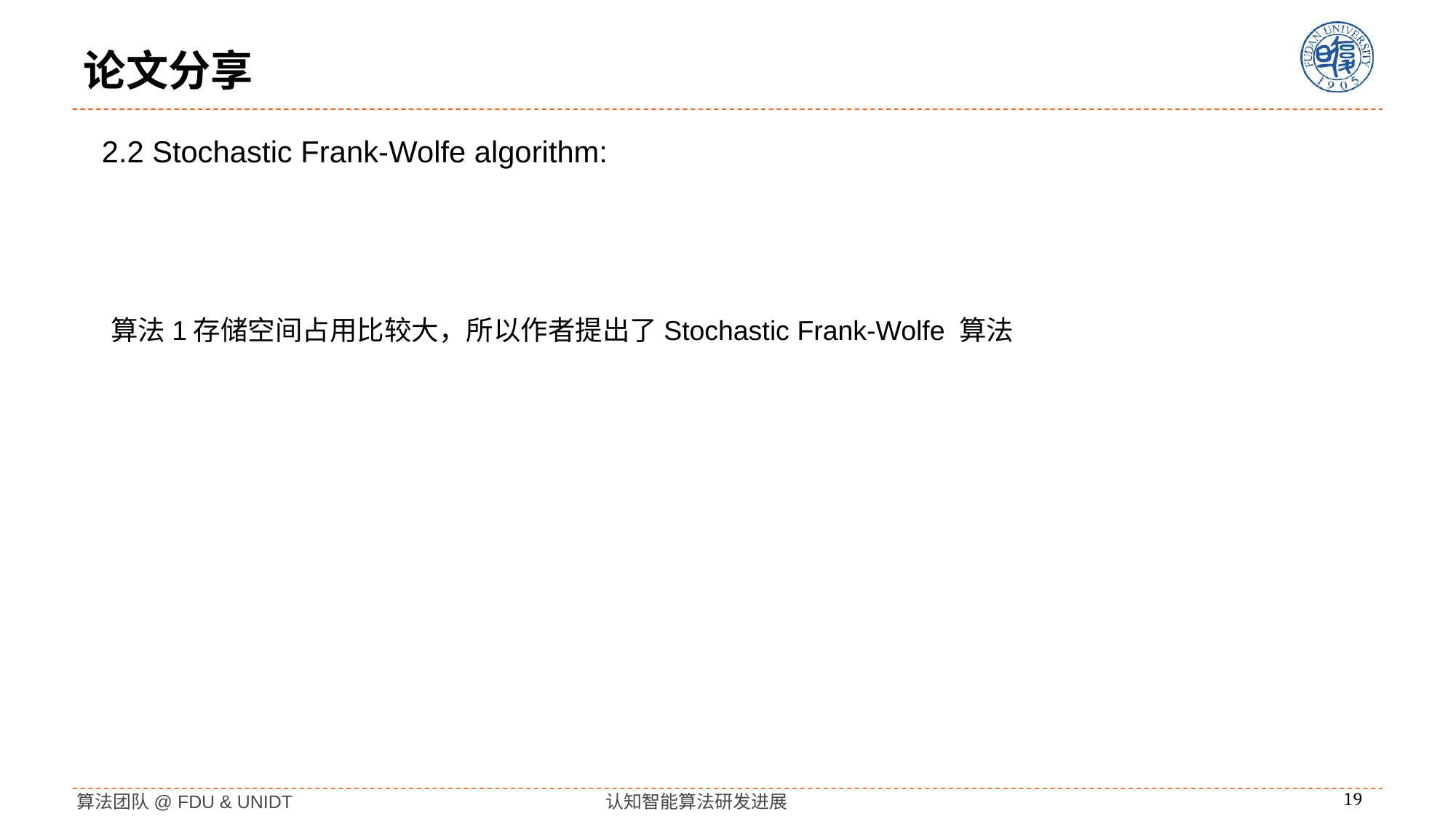

# 论文分享
2.2 Stochastic Frank-Wolfe algorithm:
算法1存储空间占用比较大，所以作者提出了Stochastic Frank-Wolfe 算法